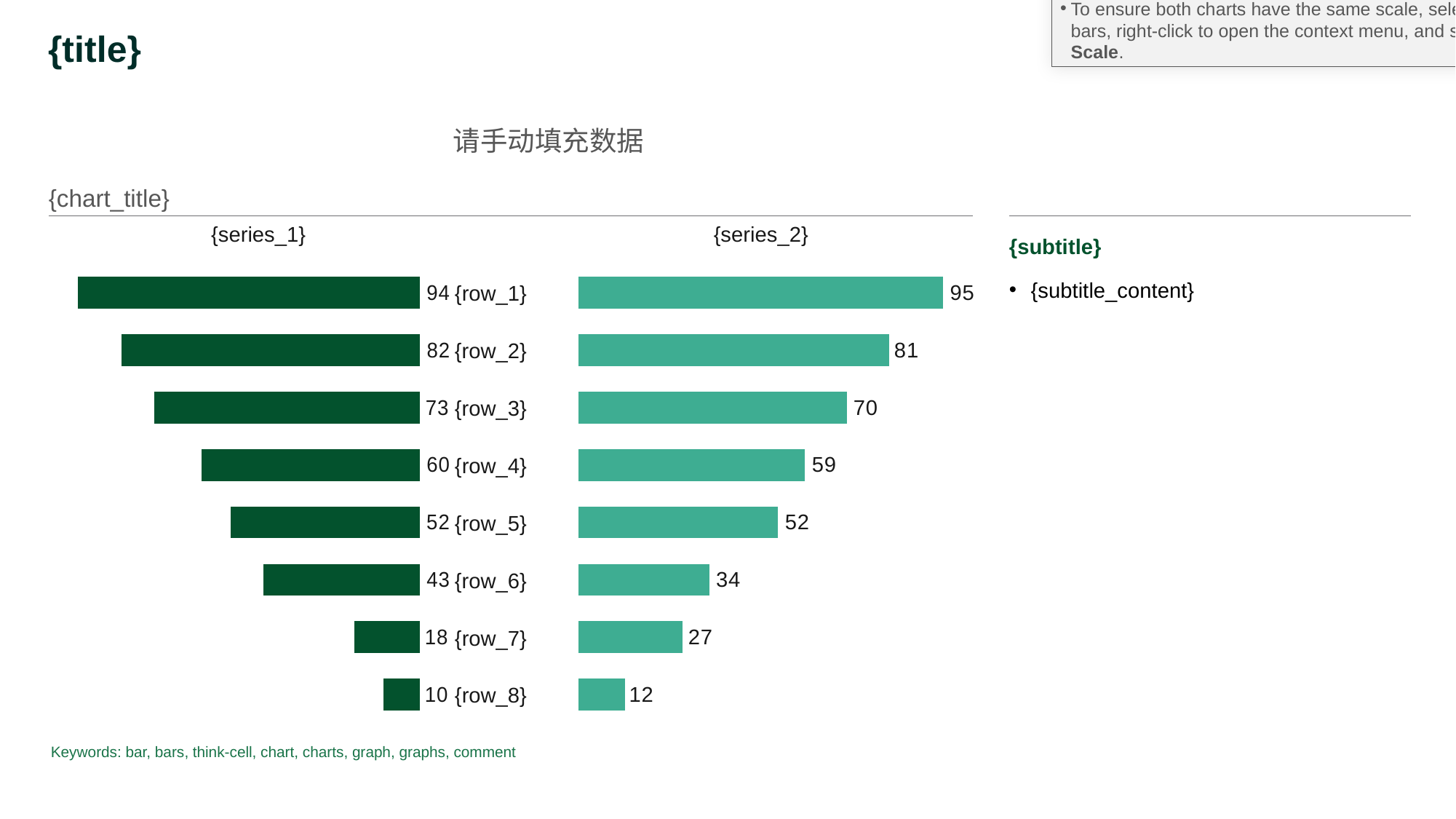

This slide contains two think-cell bar charts.
To create a butterfly chart, insert two think-cell stacked bar charts and rotate them in opposite directions.
To ensure both charts have the same scale, select both sets of bars, right-click to open the context menu, and select Set Same Scale.
# {title}
请手动填充数据
{chart_title}

{subtitle}
{subtitle_content}

{series_1}
{series_2}

### Chart

| Category |  |
|---|---|

### Chart

| Category |  |
|---|---|
{row_1}
{row_2}
{row_3}
{row_4}
{row_5}
{row_6}
{row_7}
{row_8}
Keywords: bar, bars, think-cell, chart, charts, graph, graphs, comment